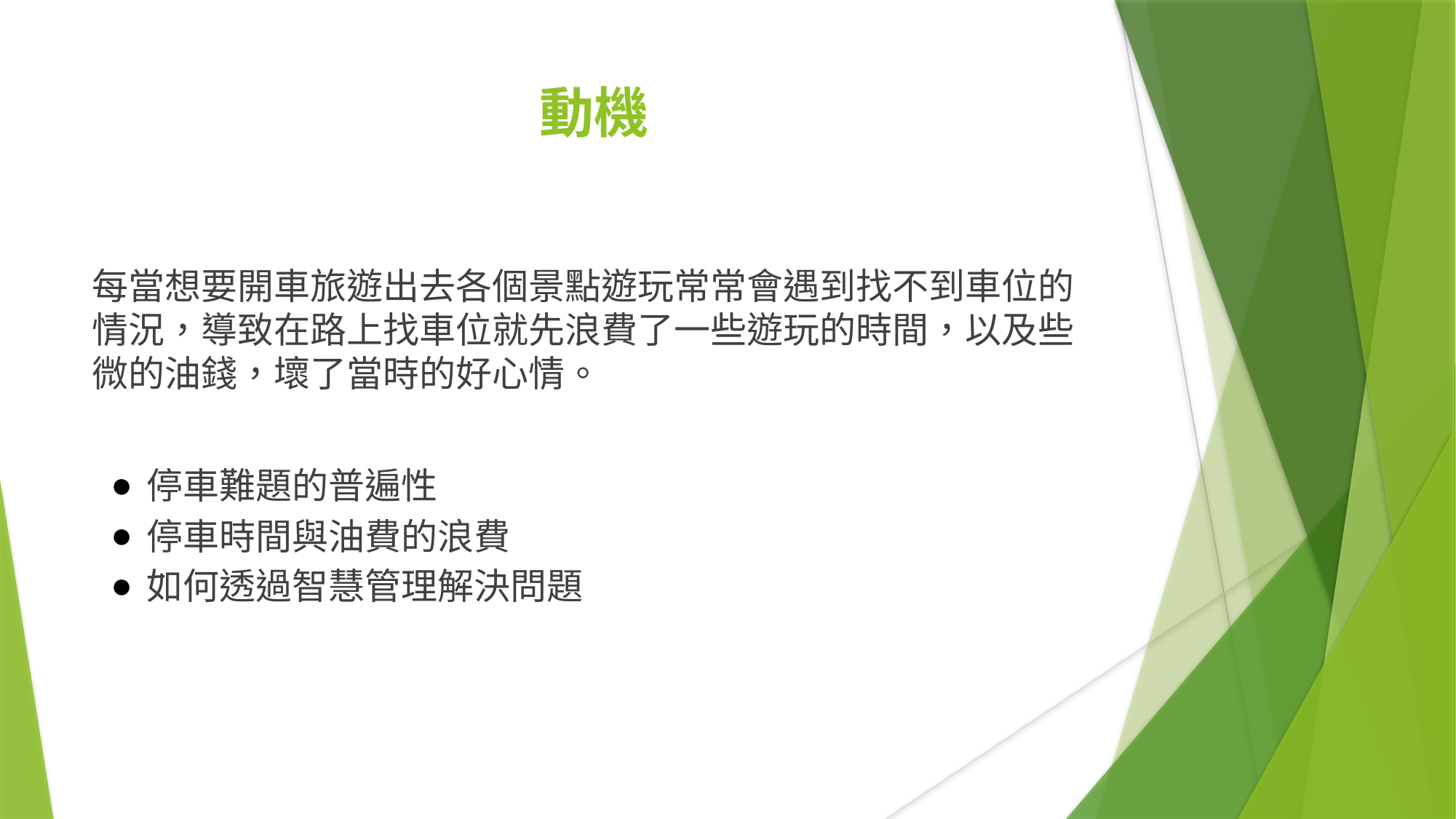

動機
每當想要開車旅遊出去各個景點遊玩常常會遇到找不到車位的情況，導致在路上找車位就先浪費了一些遊玩的時間，以及些微的油錢，壞了當時的好心情。

停車難題的普遍性
停車時間與油費的浪費
如何透過智慧管理解決問題